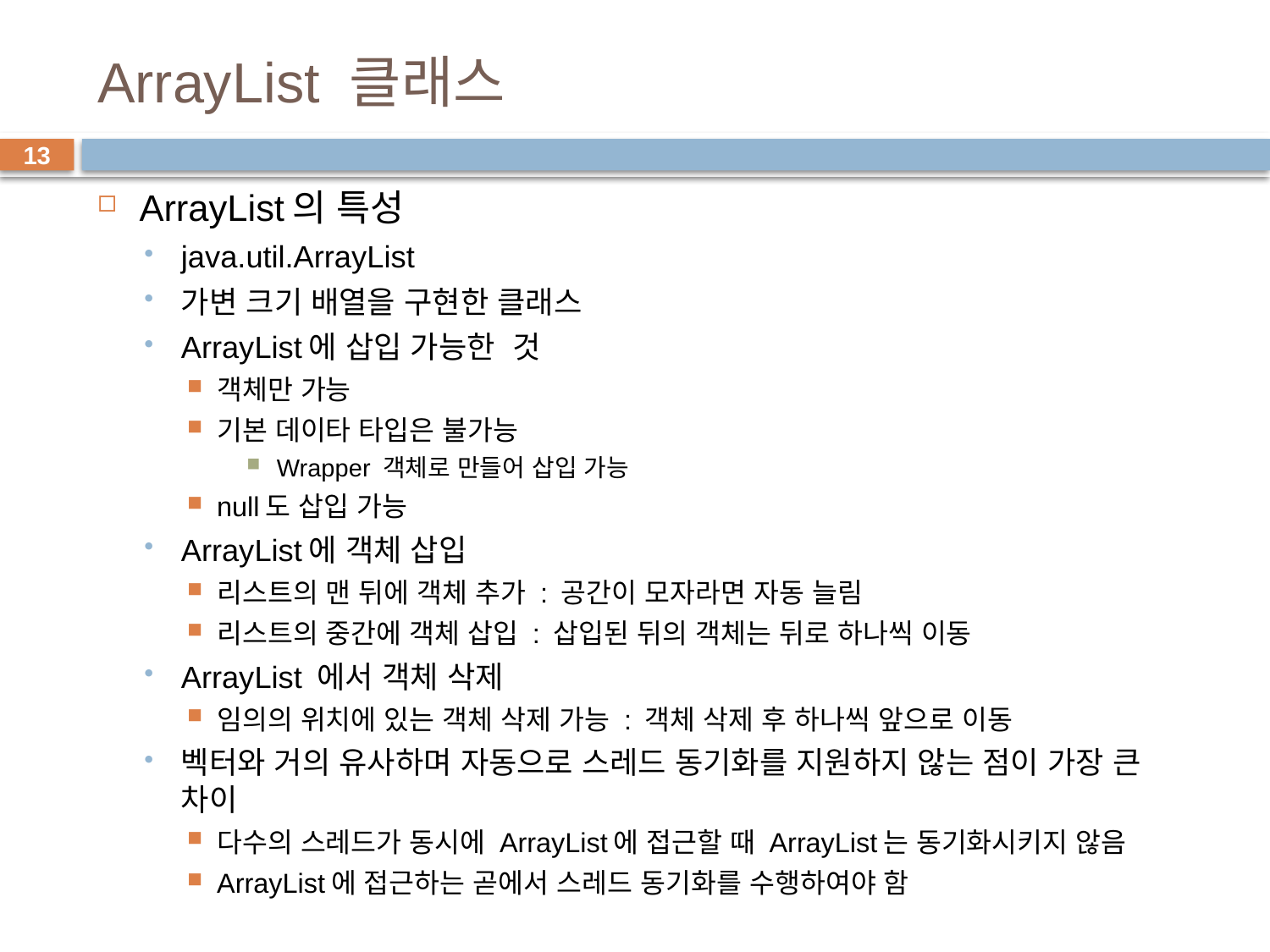

# ArrayList 클래스
13
ArrayList의 특성
java.util.ArrayList
가변 크기 배열을 구현한 클래스
ArrayList에 삽입 가능한  것
객체만 가능
기본 데이타 타입은 불가능
Wrapper 객체로 만들어 삽입 가능
null도 삽입 가능
ArrayList에 객체 삽입
리스트의 맨 뒤에 객체 추가 : 공간이 모자라면 자동 늘림
리스트의 중간에 객체 삽입 : 삽입된 뒤의 객체는 뒤로 하나씩 이동
ArrayList 에서 객체 삭제
임의의 위치에 있는 객체 삭제 가능 : 객체 삭제 후 하나씩 앞으로 이동
벡터와 거의 유사하며 자동으로 스레드 동기화를 지원하지 않는 점이 가장 큰 차이
다수의 스레드가 동시에 ArrayList에 접근할 때 ArrayList는 동기화시키지 않음
ArrayList에 접근하는 곧에서 스레드 동기화를 수행하여야 함